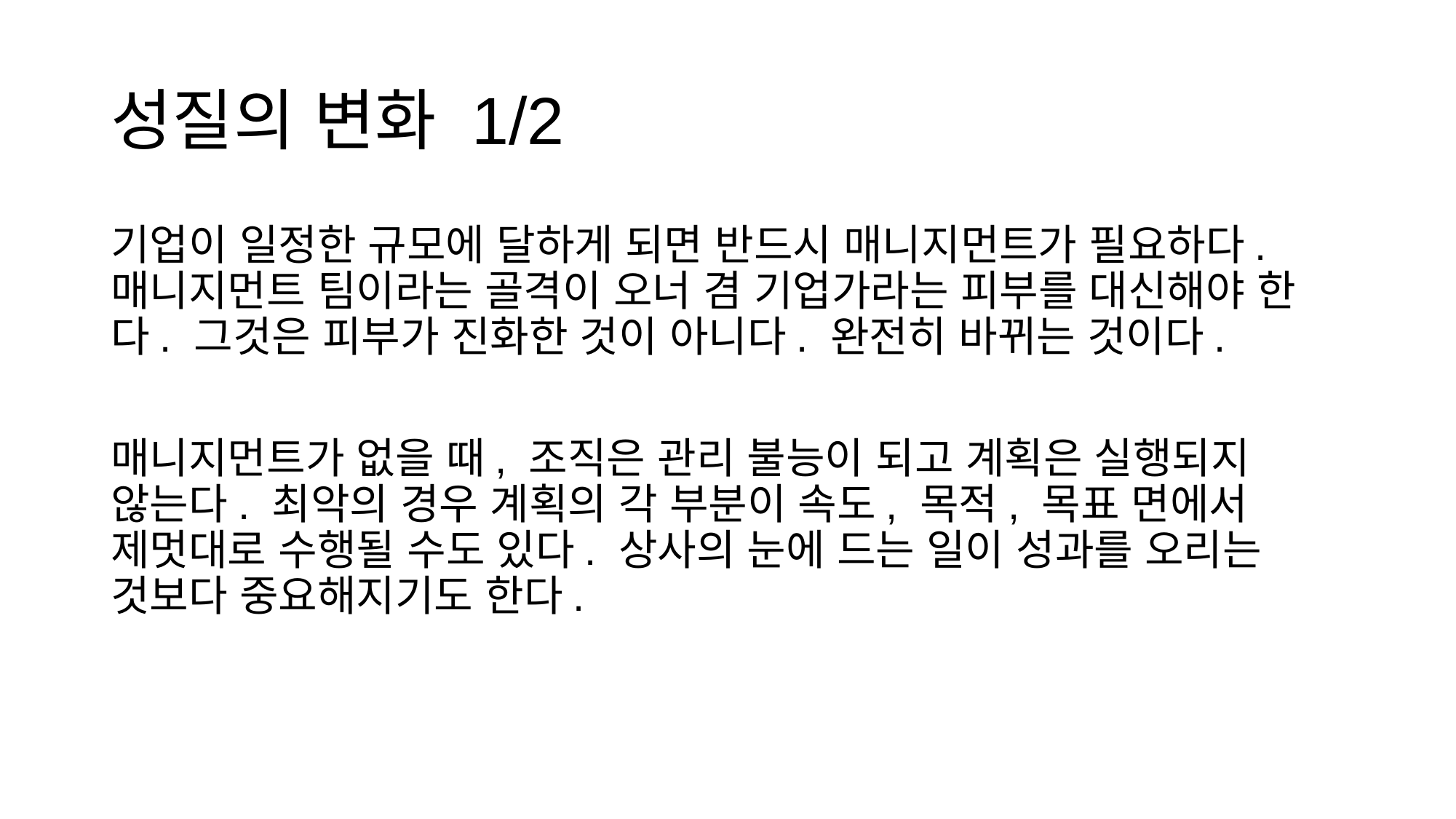

# 성질의 변화 1/2
기업이 일정한 규모에 달하게 되면 반드시 매니지먼트가 필요하다. 매니지먼트 팀이라는 골격이 오너 겸 기업가라는 피부를 대신해야 한다. 그것은 피부가 진화한 것이 아니다. 완전히 바뀌는 것이다.

매니지먼트가 없을 때, 조직은 관리 불능이 되고 계획은 실행되지 않는다. 최악의 경우 계획의 각 부분이 속도, 목적, 목표 면에서 제멋대로 수행될 수도 있다. 상사의 눈에 드는 일이 성과를 오리는 것보다 중요해지기도 한다.